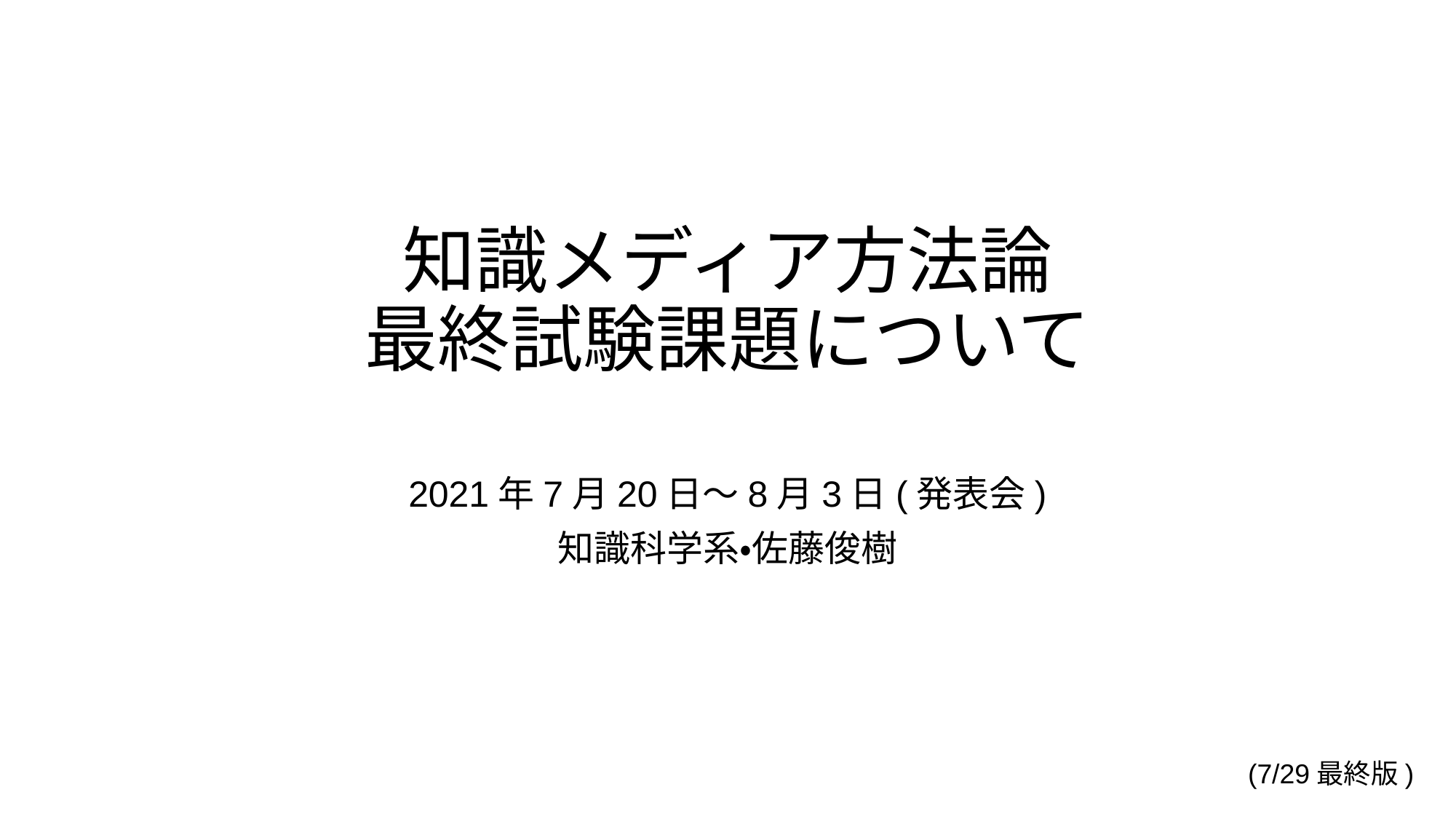

# 知識メディア方法論 最終試験課題について
2021年7月20日～8月3日(発表会)
知識科学系・佐藤俊樹
(7/29最終版)